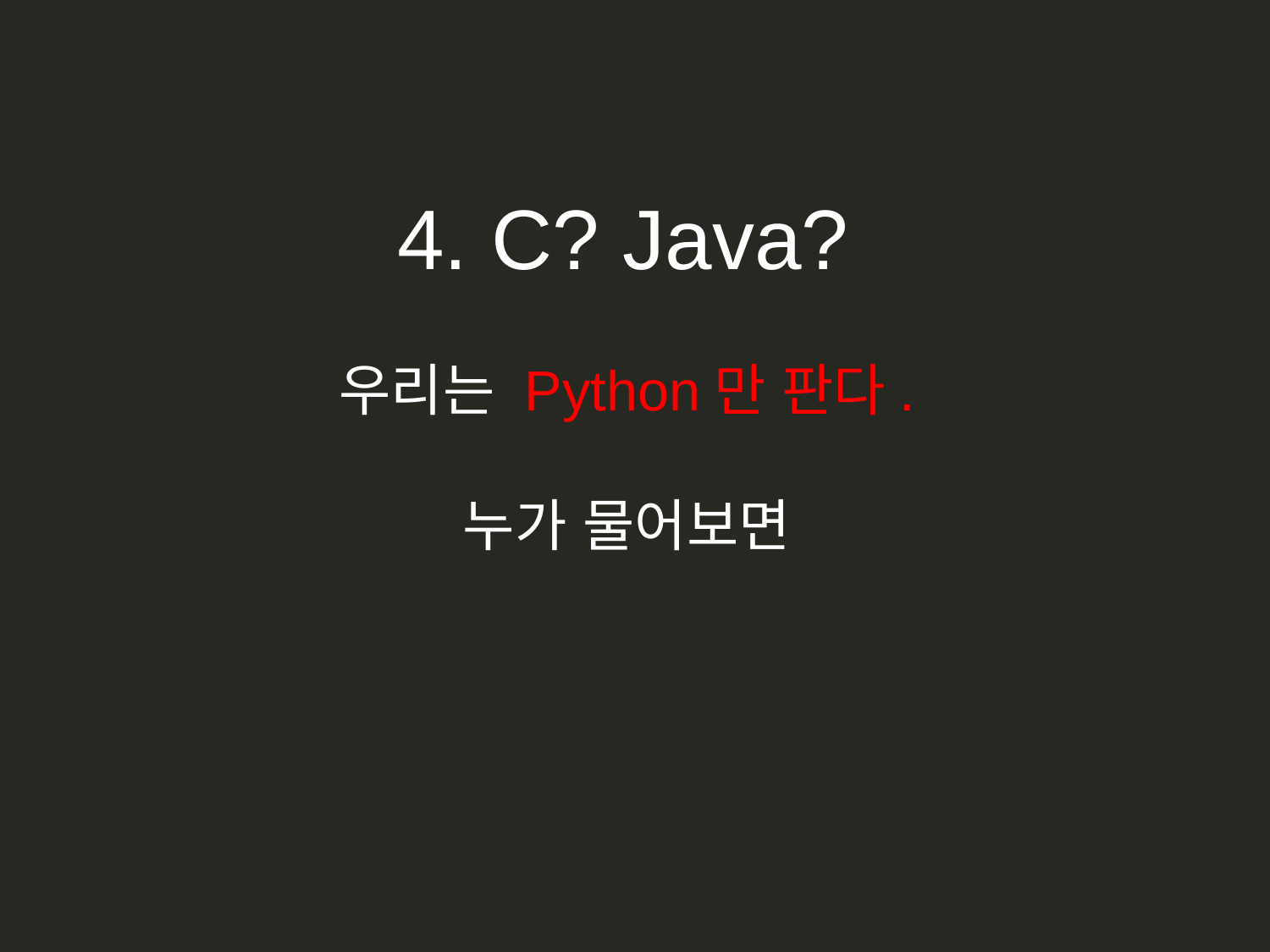

4. C? Java?

우리는 Python만 판다.

누가 물어보면